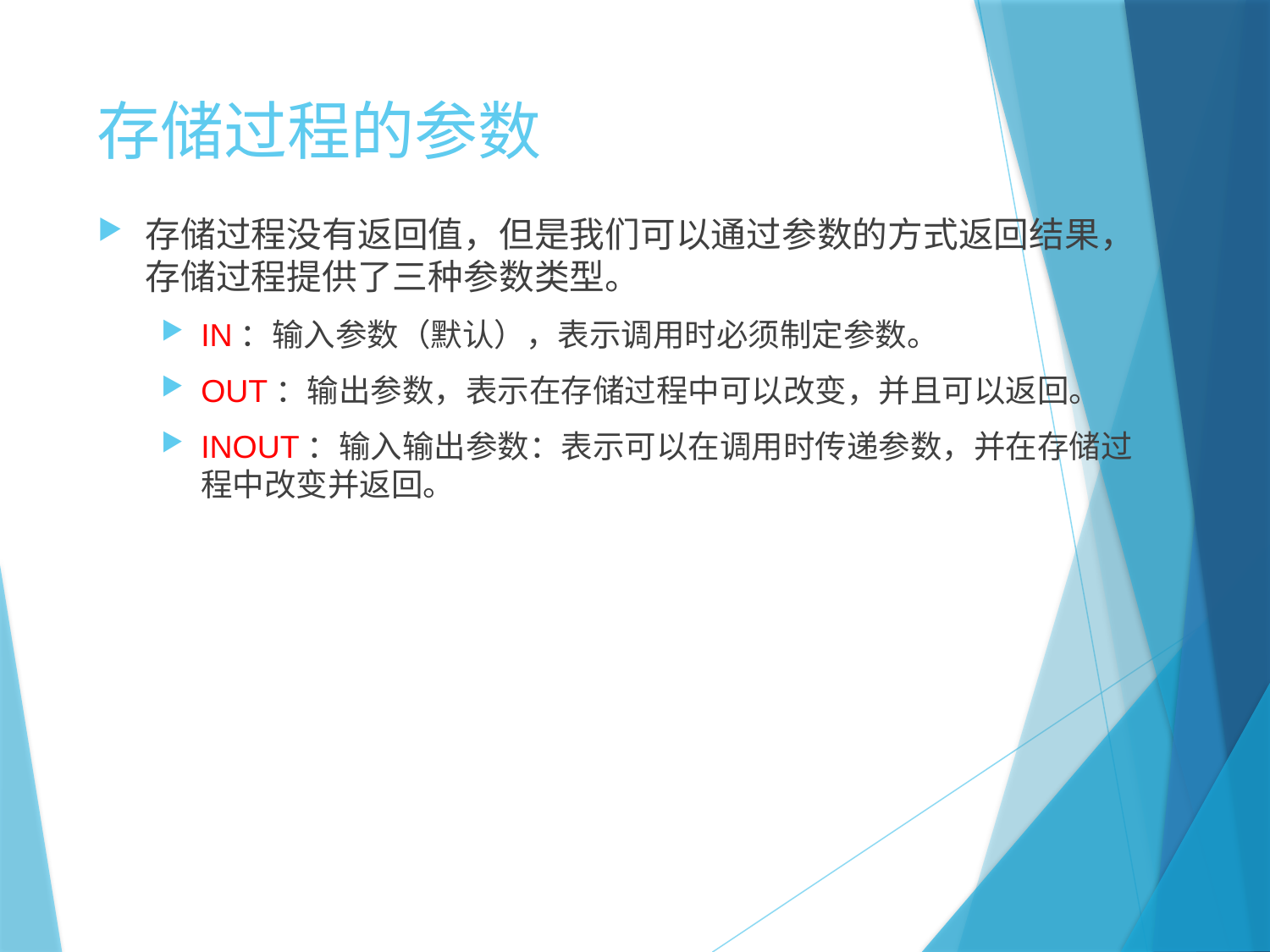

# 存储过程的参数
存储过程没有返回值，但是我们可以通过参数的方式返回结果，存储过程提供了三种参数类型。
IN：输入参数（默认），表示调用时必须制定参数。
OUT：输出参数，表示在存储过程中可以改变，并且可以返回。
INOUT：输入输出参数：表示可以在调用时传递参数，并在存储过程中改变并返回。